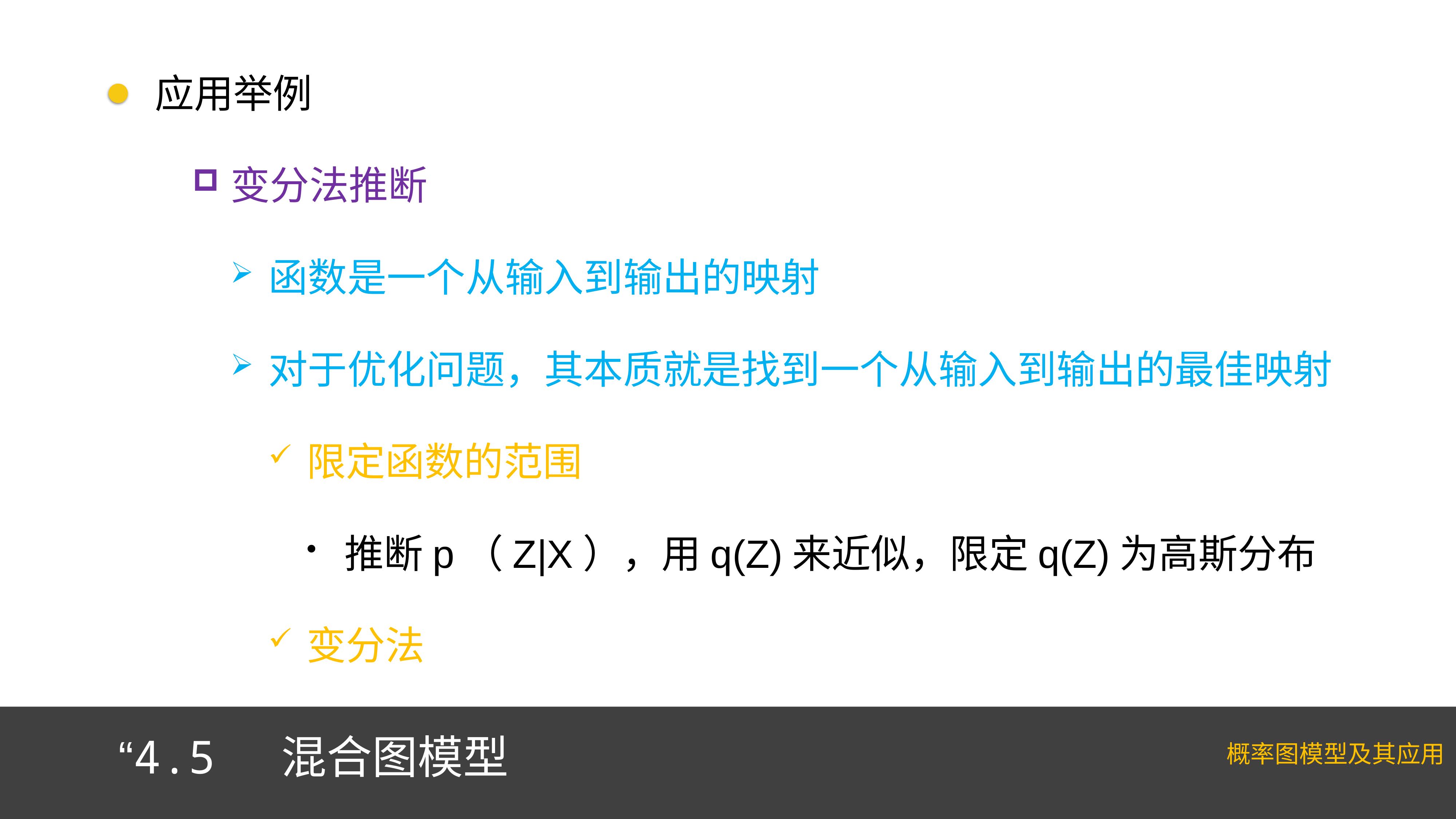

应用举例
变分法推断
函数是一个从输入到输出的映射
对于优化问题，其本质就是找到一个从输入到输出的最佳映射
限定函数的范围
推断p（Z|X），用q(Z)来近似，限定q(Z)为高斯分布
变分法

“4.5  混合图模型